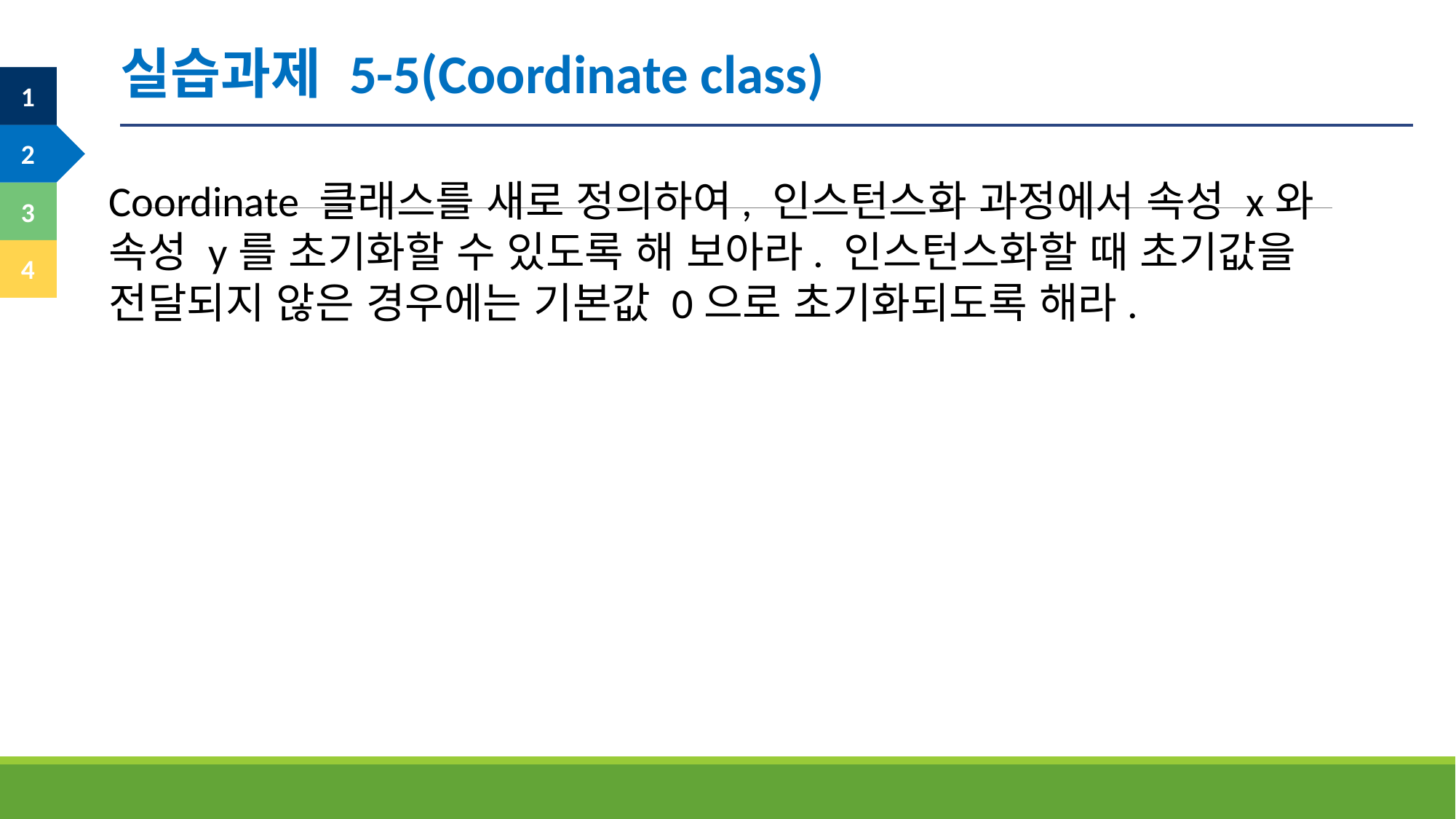

실습과제 5-5(Coordinate class)

Coordinate 클래스를 새로 정의하여, 인스턴스화 과정에서 속성 x와 속성 y를 초기화할 수 있도록 해 보아라. 인스턴스화할 때 초기값을 전달되지 않은 경우에는 기본값 0으로 초기화되도록 해라.